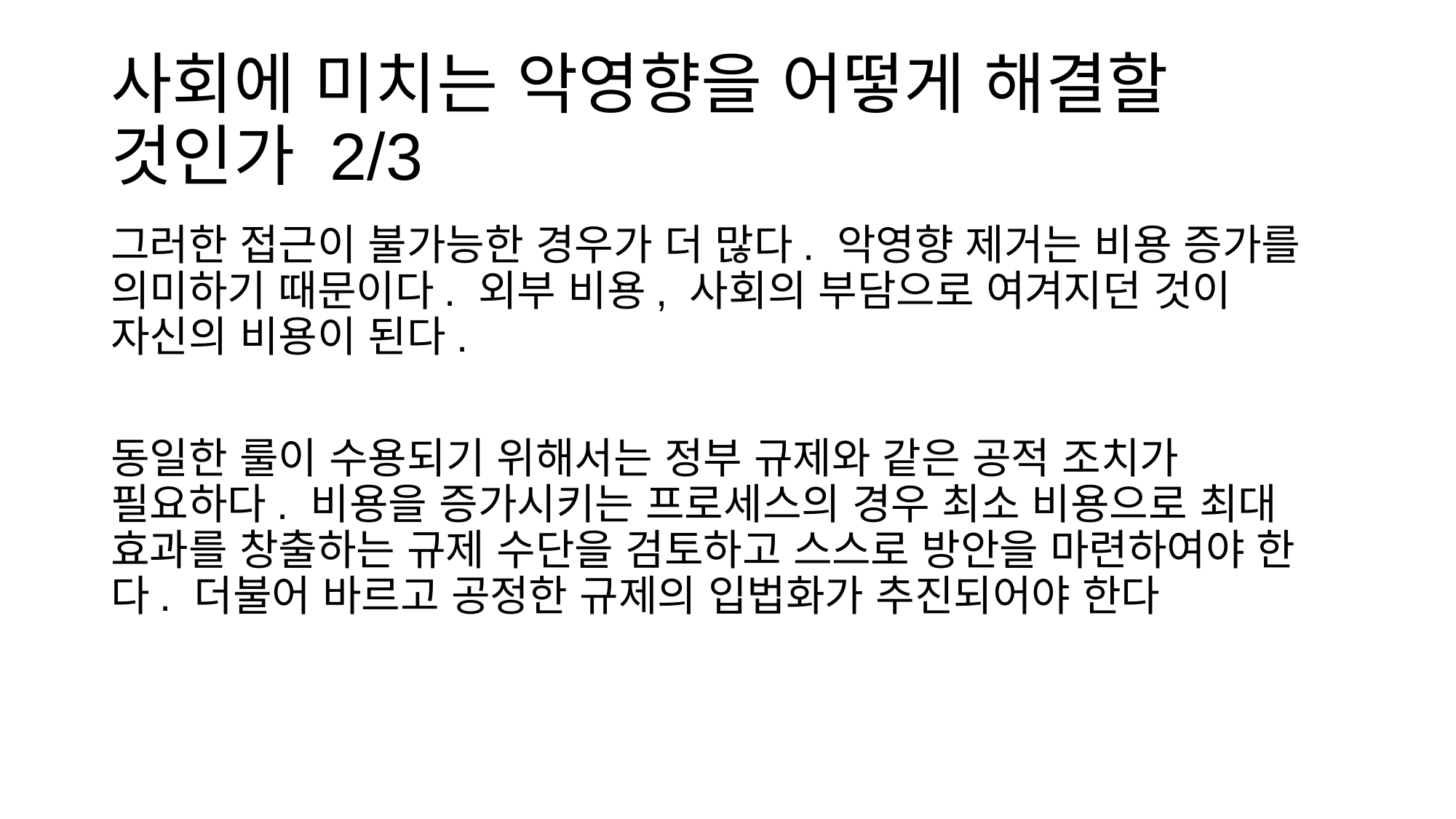

# 사회에 미치는 악영향을 어떻게 해결할 것인가 2/3
그러한 접근이 불가능한 경우가 더 많다. 악영향 제거는 비용 증가를 의미하기 때문이다. 외부 비용, 사회의 부담으로 여겨지던 것이 자신의 비용이 된다.

동일한 룰이 수용되기 위해서는 정부 규제와 같은 공적 조치가 필요하다. 비용을 증가시키는 프로세스의 경우 최소 비용으로 최대 효과를 창출하는 규제 수단을 검토하고 스스로 방안을 마련하여야 한다. 더불어 바르고 공정한 규제의 입법화가 추진되어야 한다